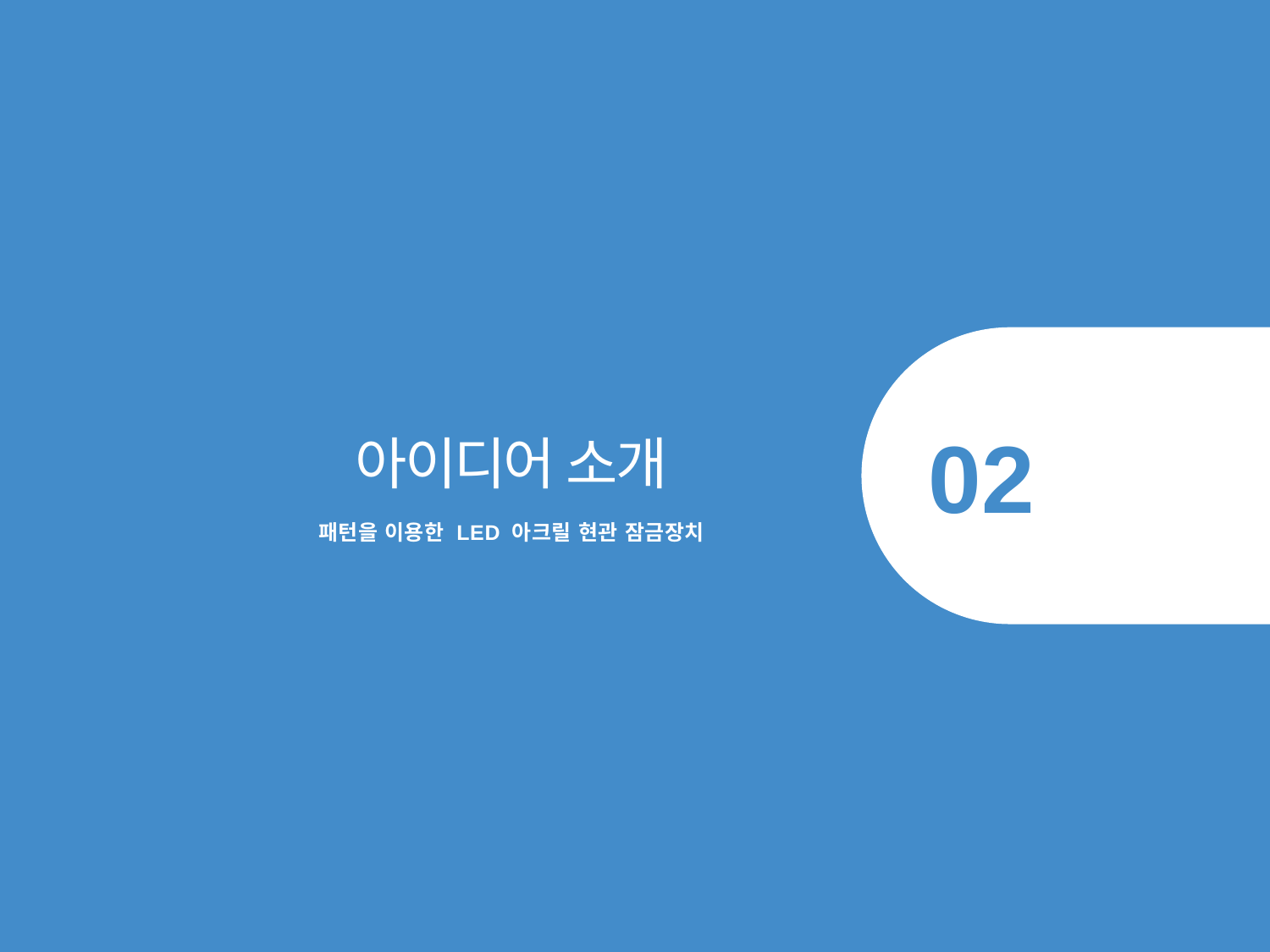

02
아이디어 소개
패턴을 이용한 LED 아크릴 현관 잠금장치